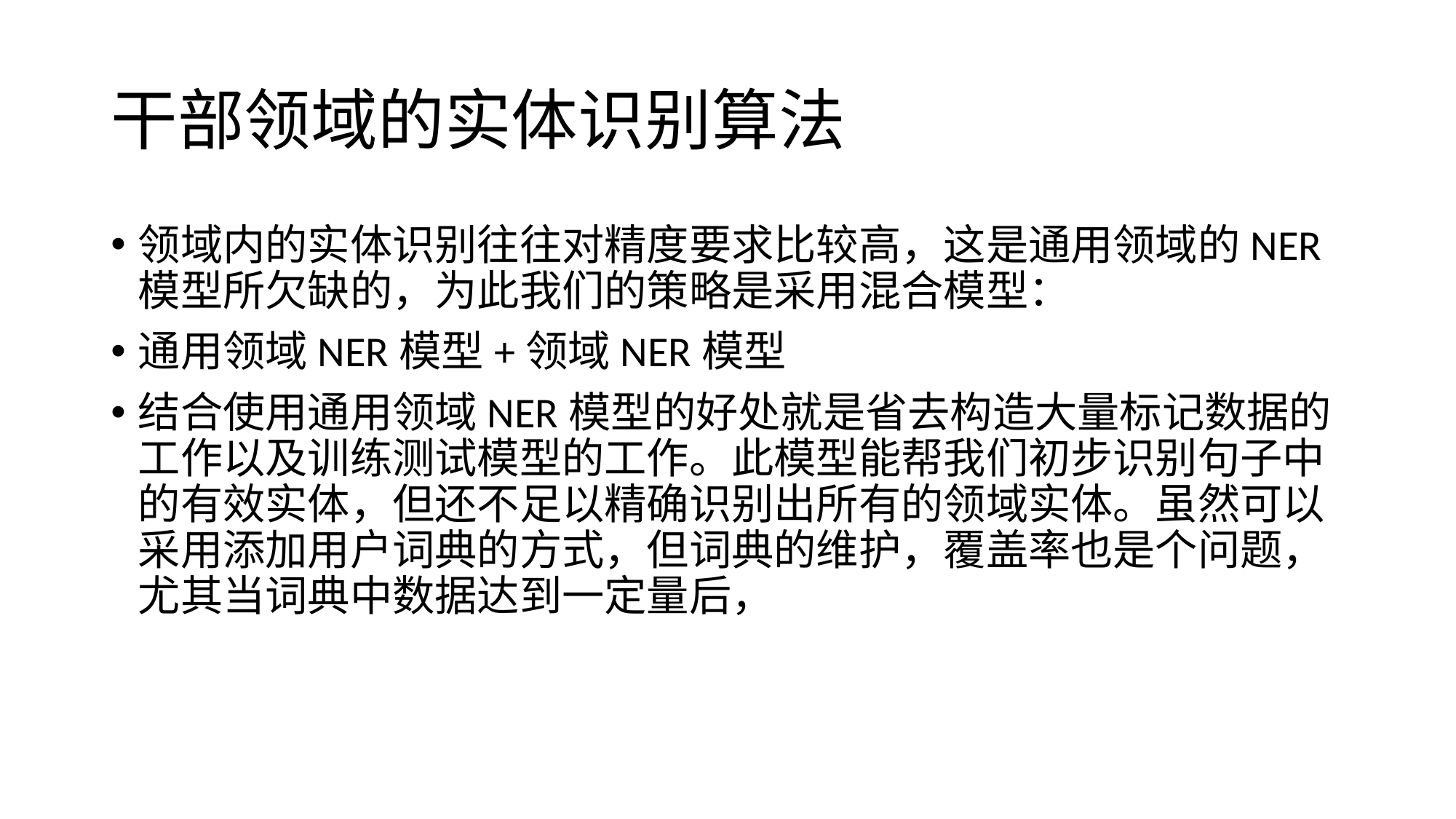

# 干部领域的实体识别算法
领域内的实体识别往往对精度要求比较高，这是通用领域的NER模型所欠缺的，为此我们的策略是采用混合模型：
通用领域NER模型+领域NER模型
结合使用通用领域NER模型的好处就是省去构造大量标记数据的工作以及训练测试模型的工作。此模型能帮我们初步识别句子中的有效实体，但还不足以精确识别出所有的领域实体。虽然可以采用添加用户词典的方式，但词典的维护，覆盖率也是个问题，尤其当词典中数据达到一定量后，